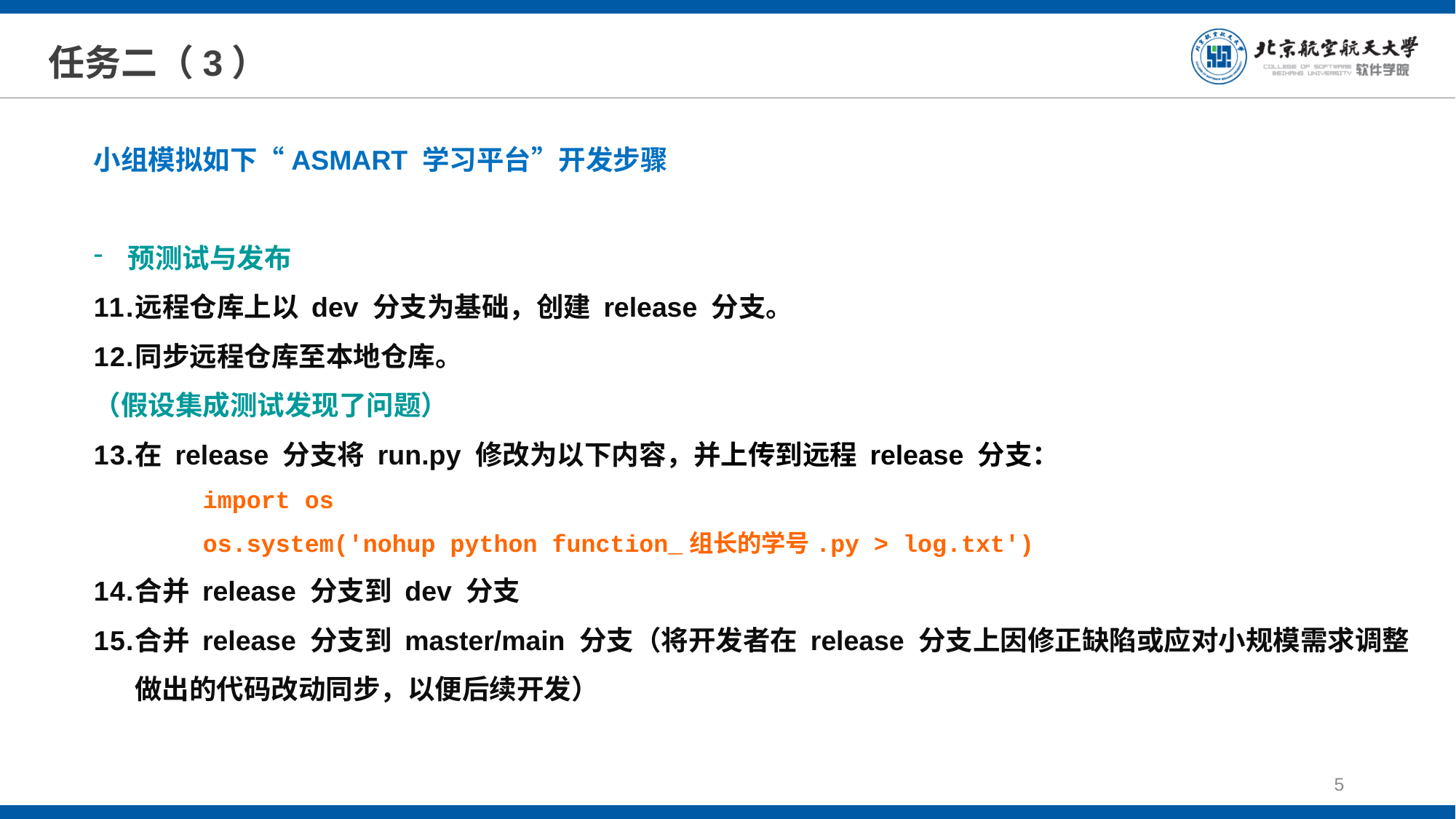

# 任务二（3）
小组模拟如下“ASMART 学习平台”开发步骤

预测试与发布
远程仓库上以 dev 分支为基础，创建 release 分支。
同步远程仓库至本地仓库。
（假设集成测试发现了问题）
在 release 分支将 run.py 修改为以下内容，并上传到远程 release 分支：
import os
os.system('nohup python function_组长的学号.py > log.txt')
合并 release 分支到 dev 分支
合并 release 分支到 master/main 分支（将开发者在 release 分支上因修正缺陷或应对小规模需求调整做出的代码改动同步，以便后续开发）

5